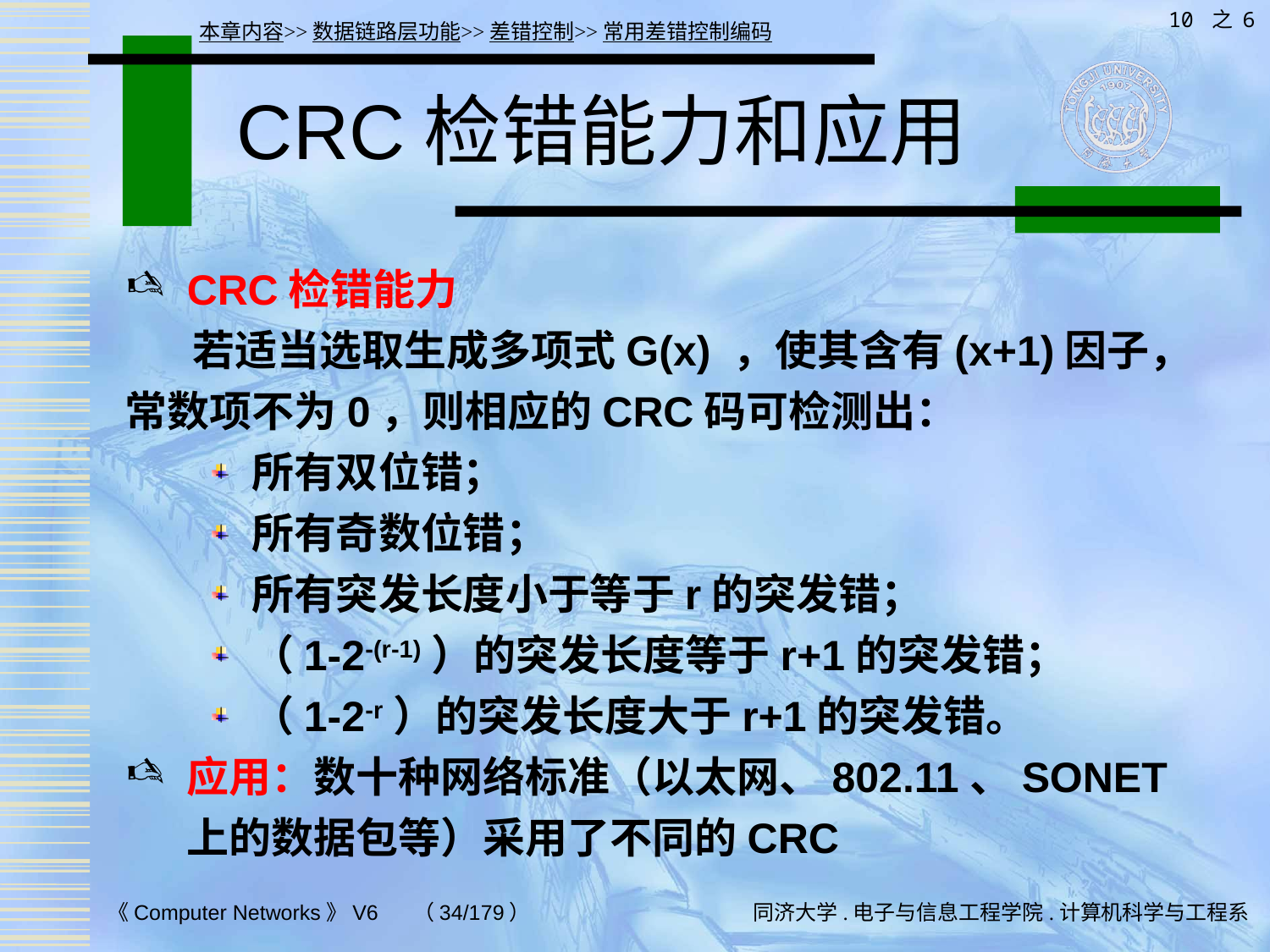

10 之 6
本章内容>>数据链路层功能>>差错控制>>常用差错控制编码
# CRC检错能力和应用
CRC检错能力
      若适当选取生成多项式G(x) ，使其含有(x+1)因子，常数项不为0，则相应的CRC码可检测出：
所有双位错；
所有奇数位错；
所有突发长度小于等于r的突发错；
（1-2-(r-1)）的突发长度等于r+1的突发错；
（1-2-r）的突发长度大于r+1的突发错。
应用：数十种网络标准（以太网、802.11、SONET上的数据包等）采用了不同的CRC